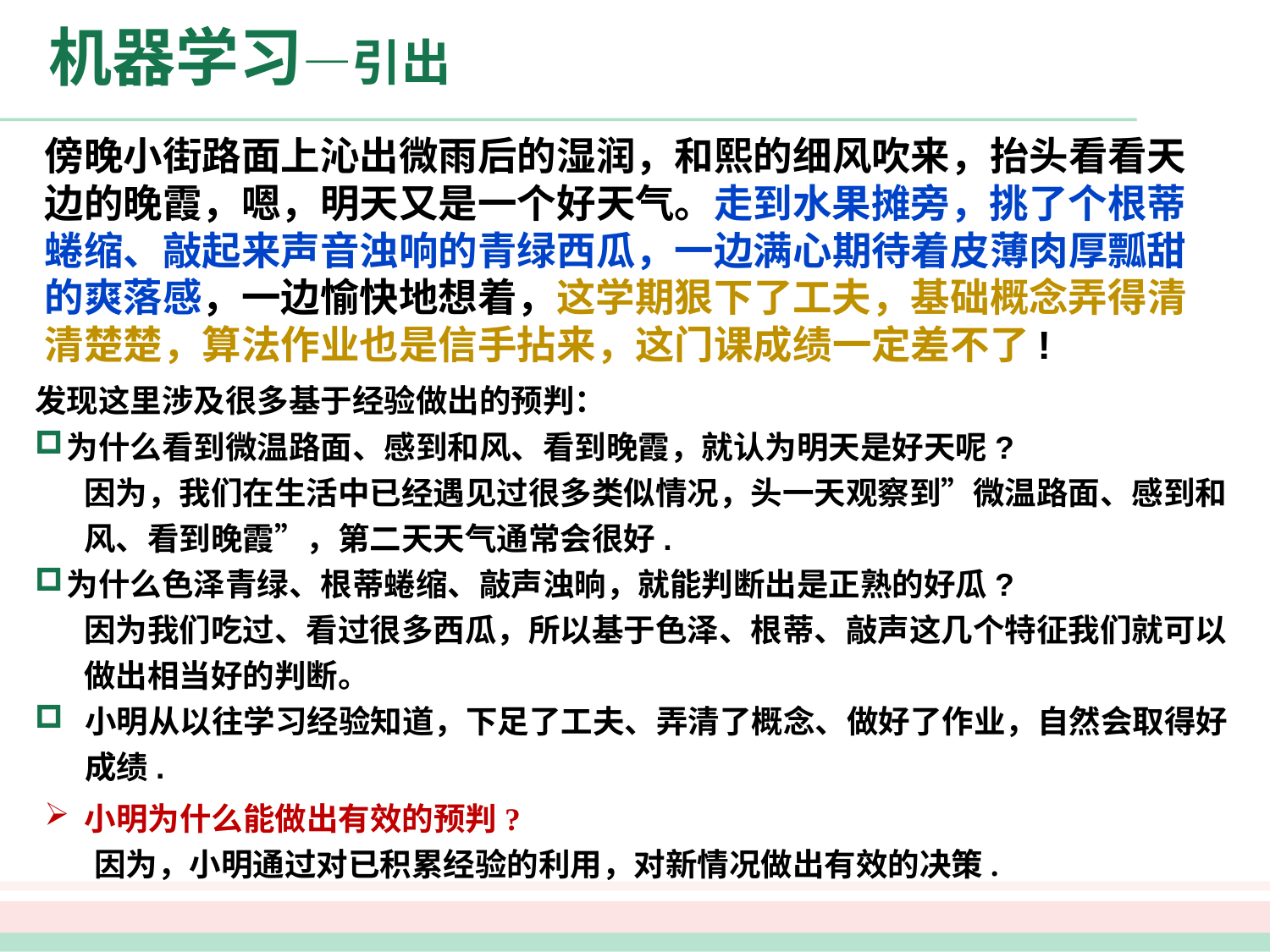

# 机器学习—引出
傍晚小街路面上沁出微雨后的湿润，和熙的细风吹来，抬头看看天边的晚霞，嗯，明天又是一个好天气。走到水果摊旁，挑了个根蒂蜷缩、敲起来声音浊响的青绿西瓜，一边满心期待着皮薄肉厚瓢甜的爽落感，一边愉快地想着，这学期狠下了工夫，基础概念弄得清清楚楚，算法作业也是信手拈来，这门课成绩一定差不了!
发现这里涉及很多基于经验做出的预判：
为什么看到微温路面、感到和风、看到晚霞，就认为明天是好天呢?
因为，我们在生活中已经遇见过很多类似情况，头一天观察到”微温路面、感到和风、看到晚霞”，第二天天气通常会很好.
为什么色泽青绿、根蒂蜷缩、敲声浊晌，就能判断出是正熟的好瓜?
因为我们吃过、看过很多西瓜，所以基于色泽、根蒂、敲声这几个特征我们就可以做出相当好的判断。
小明从以往学习经验知道，下足了工夫、弄清了概念、做好了作业，自然会取得好成绩.
小明为什么能做出有效的预判?
因为，小明通过对已积累经验的利用，对新情况做出有效的决策.